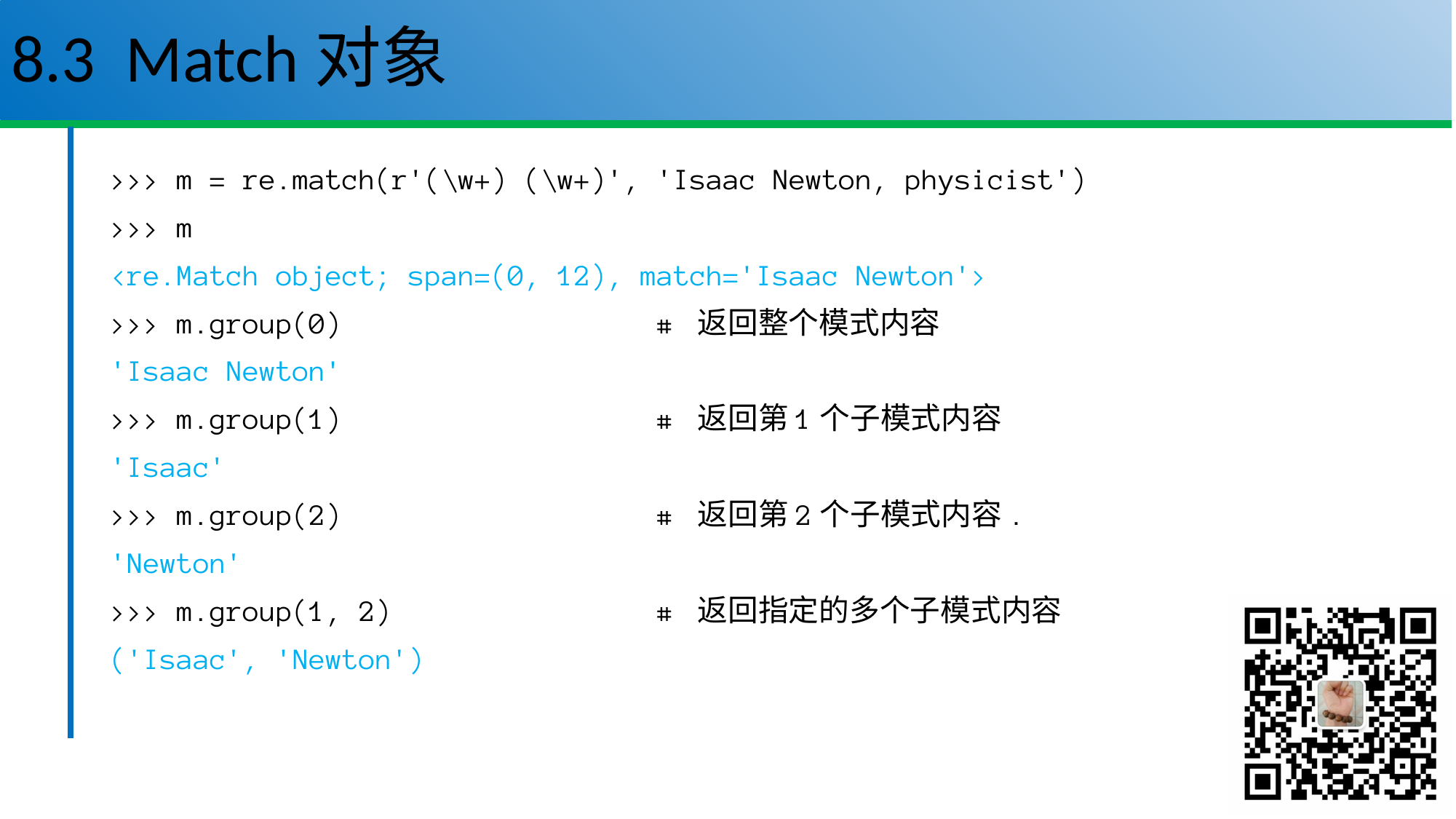

# 8.3  Match对象
>>> m = re.match(r'(\w+) (\w+)', 'Isaac Newton, physicist')
>>> m
<re.Match object; span=(0, 12), match='Isaac Newton'>
>>> m.group(0)                   # 返回整个模式内容
'Isaac Newton'
>>> m.group(1)                   # 返回第1个子模式内容
'Isaac'
>>> m.group(2)                   # 返回第2个子模式内容.
'Newton'
>>> m.group(1, 2)                # 返回指定的多个子模式内容
('Isaac', 'Newton')
21